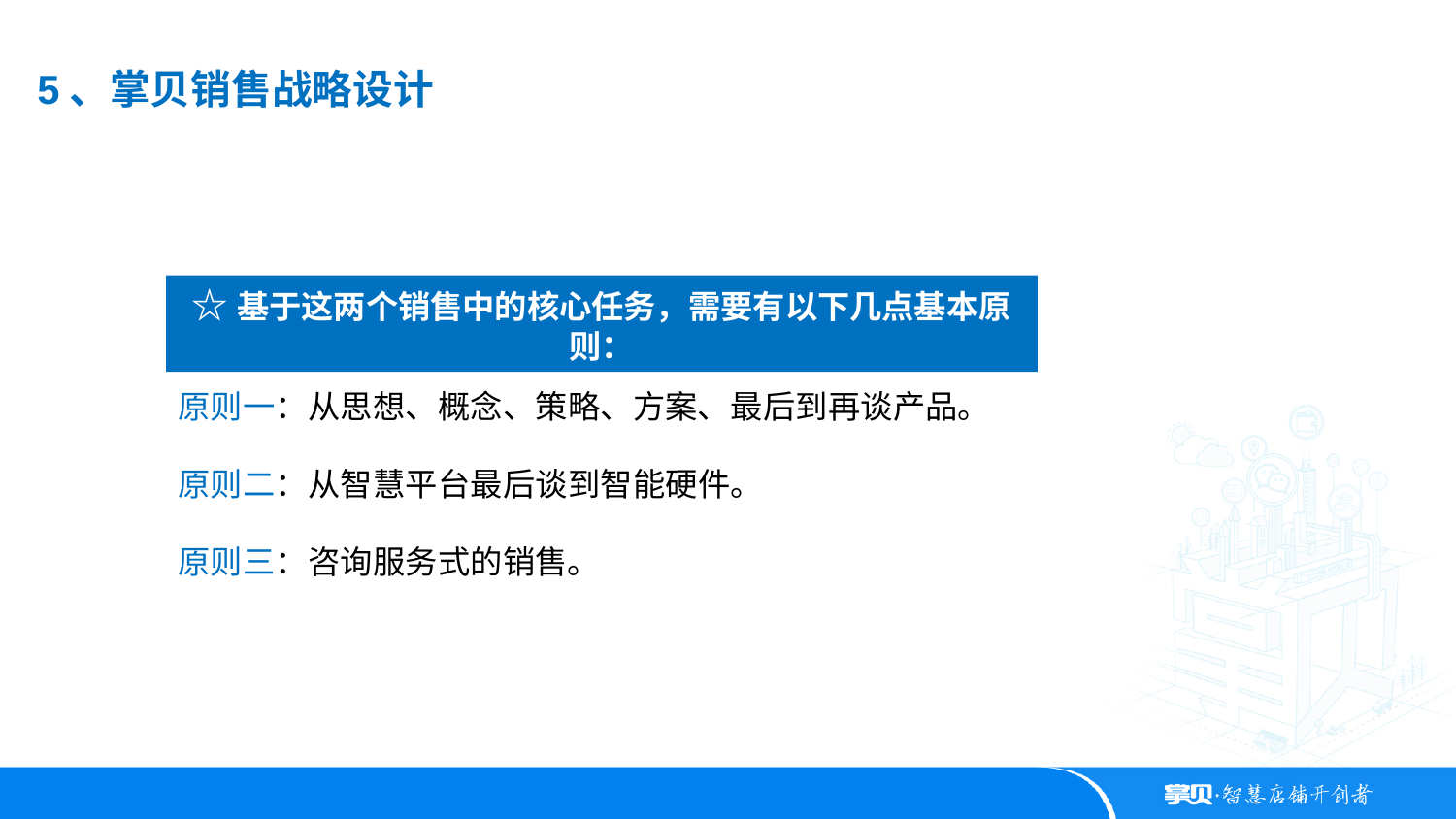

5、掌贝销售战略设计
☆基于这两个销售中的核心任务，需要有以下几点基本原则：
原则一：从思想、概念、策略、方案、最后到再谈产品。
原则二：从智慧平台最后谈到智能硬件。
原则三：咨询服务式的销售。